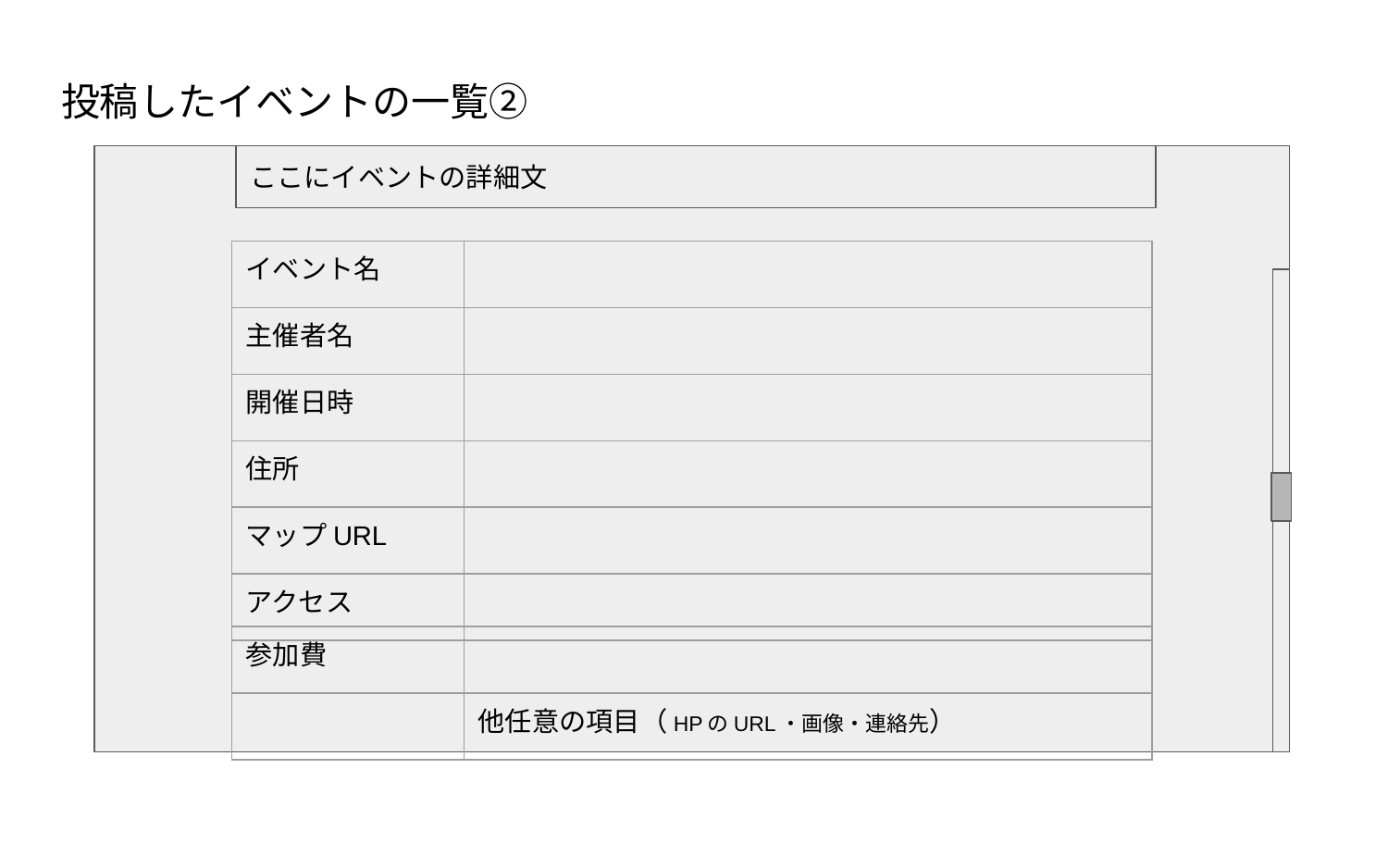

投稿したイベントの一覧②

ここにイベントの詳細文
| イベント名 |  |
| --- | --- |
| 主催者名 |  |
| 開催日時 |  |
| 住所 |  |
| マップURL |  |
| アクセス |  |

| 参加費 |  |
| --- | --- |
|  | 他任意の項目（HPのURL・画像・連絡先） |